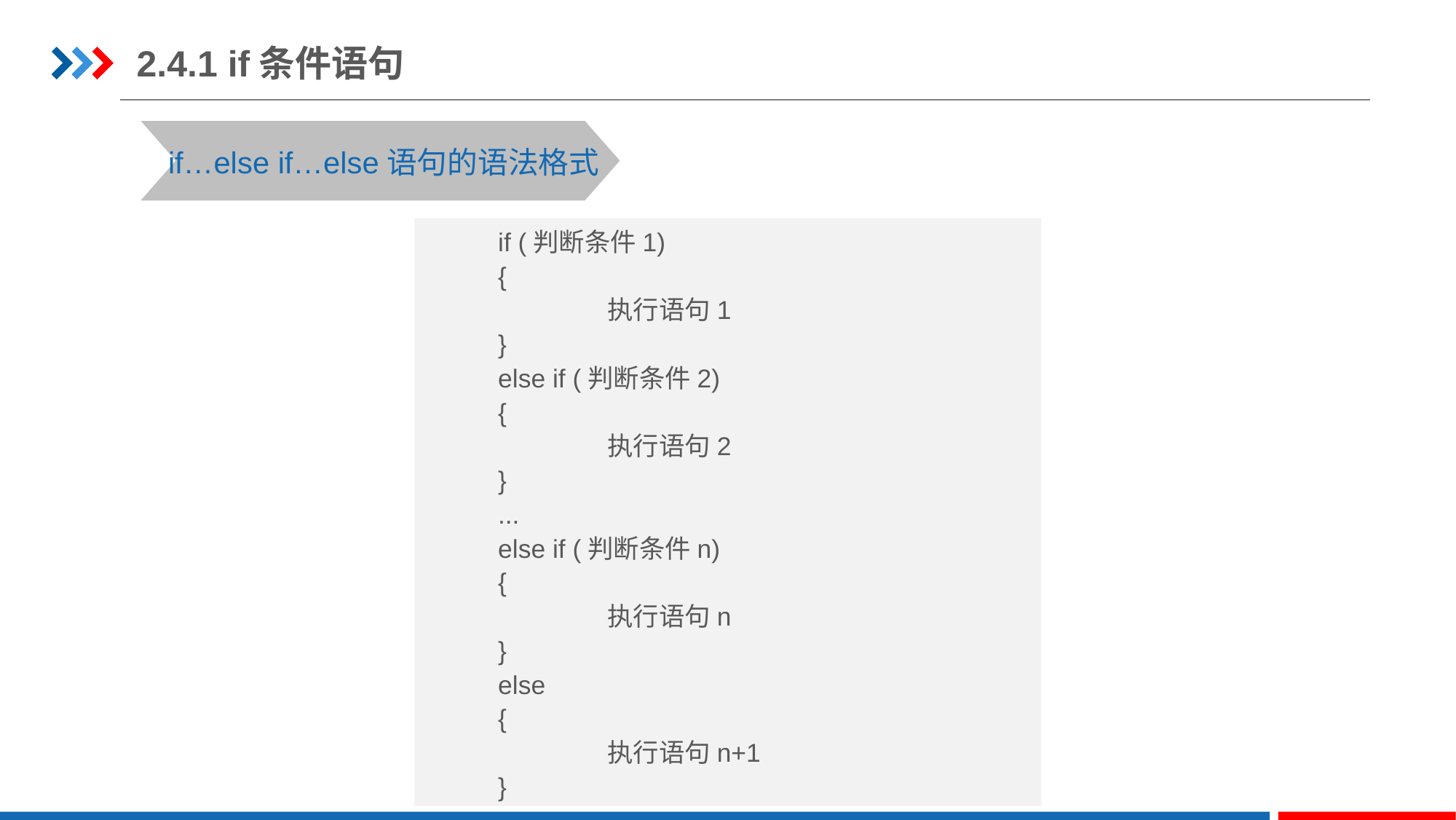

2.4.1 if条件语句

if…else if…else语句的语法格式
if (判断条件1)
{
	执行语句1
}
else if (判断条件2)
{
	执行语句2
}
...
else if (判断条件n)
{
	执行语句n
}
else
{
	执行语句n+1
}